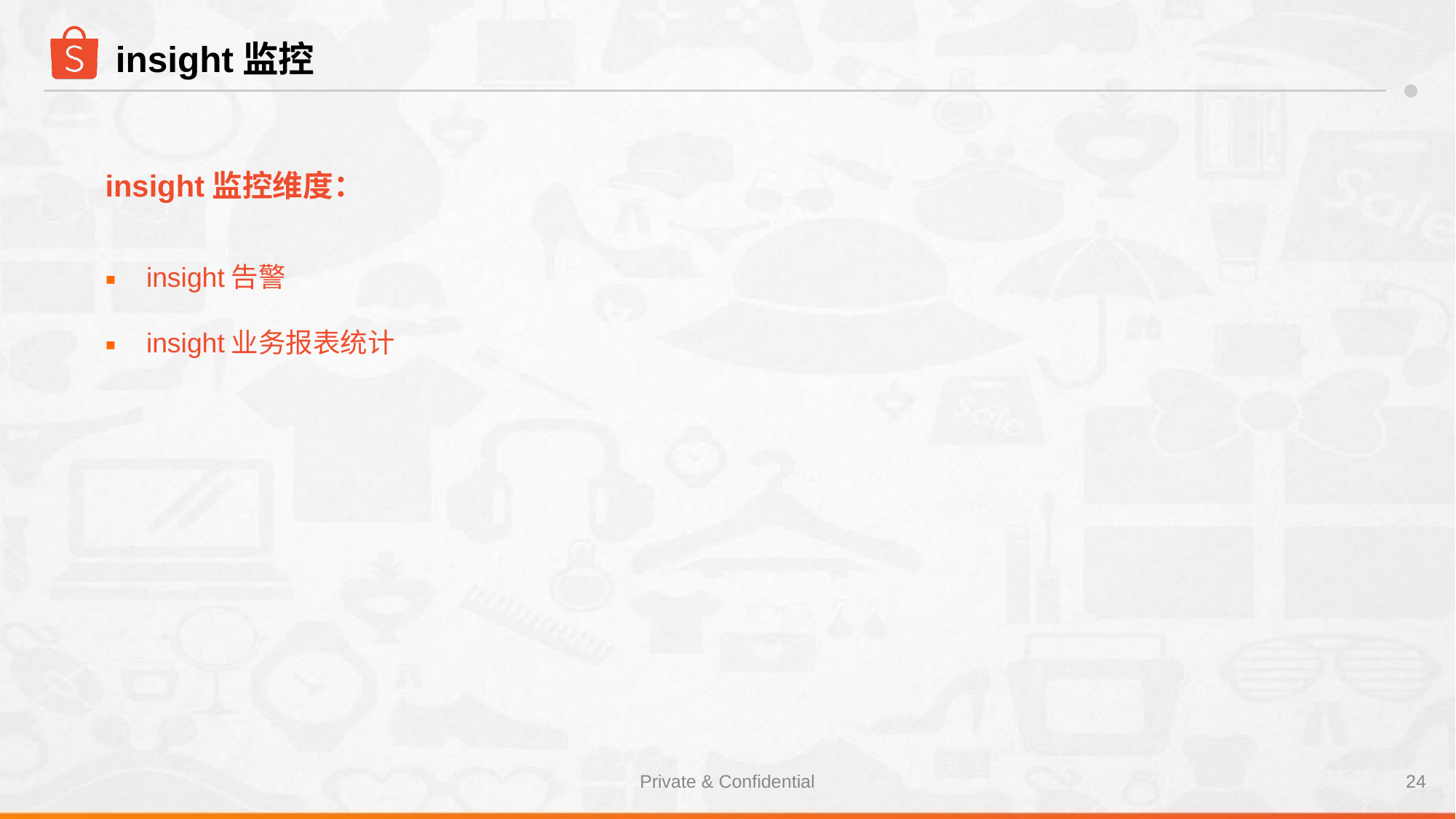

# insight监控
insight监控维度：

insight告警

insight业务报表统计
Private & Confidential
24